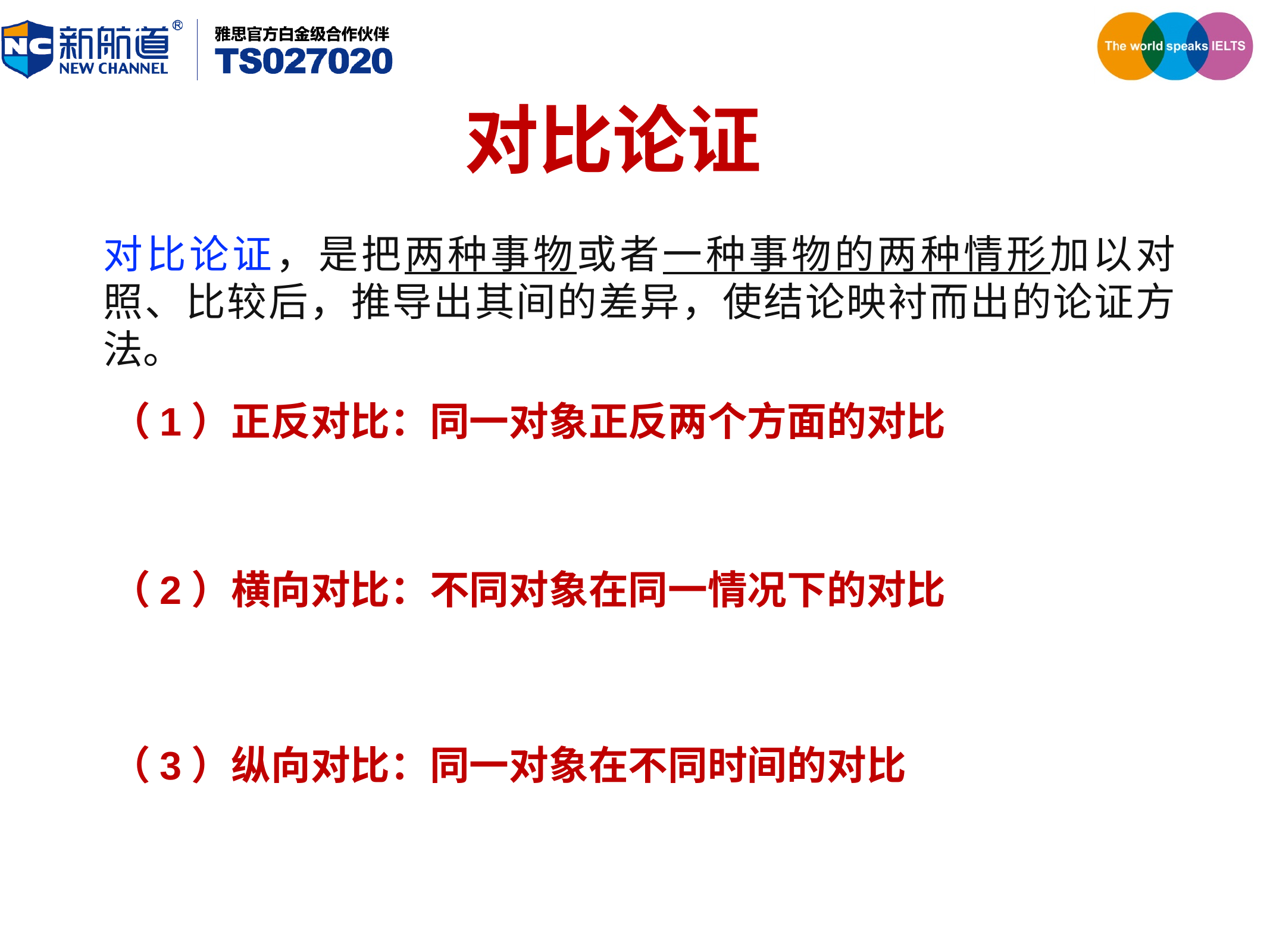

对比论证
对比论证，是把两种事物或者一种事物的两种情形加以对照、比较后，推导出其间的差异，使结论映衬而出的论证方法。
（1）正反对比：同一对象正反两个方面的对比
（2）横向对比：不同对象在同一情况下的对比
（3）纵向对比：同一对象在不同时间的对比